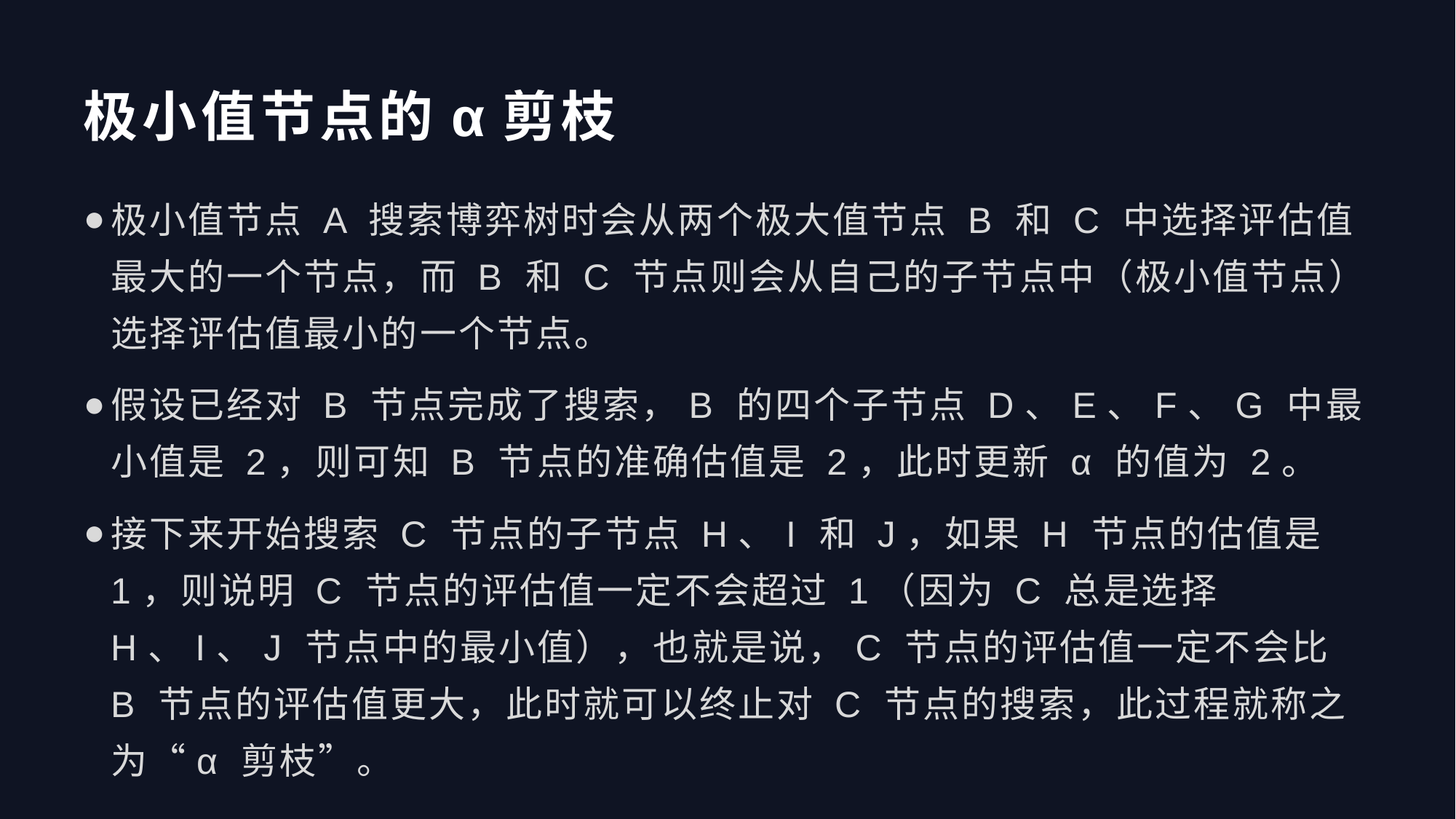

# 极小值节点的α剪枝
极小值节点 A 搜索博弈树时会从两个极大值节点 B 和 C 中选择评估值最大的一个节点，而 B 和 C 节点则会从自己的子节点中（极小值节点）选择评估值最小的一个节点。
假设已经对 B 节点完成了搜索，B 的四个子节点 D、E、F、G 中最小值是 2，则可知 B 节点的准确估值是 2，此时更新 α 的值为 2。
接下来开始搜索 C 节点的子节点 H、I 和 J，如果 H 节点的估值是 1，则说明 C 节点的评估值一定不会超过 1（因为 C 总是选择 H、I、J 节点中的最小值），也就是说，C 节点的评估值一定不会比 B 节点的评估值更大，此时就可以终止对 C 节点的搜索，此过程就称之为“α 剪枝”。